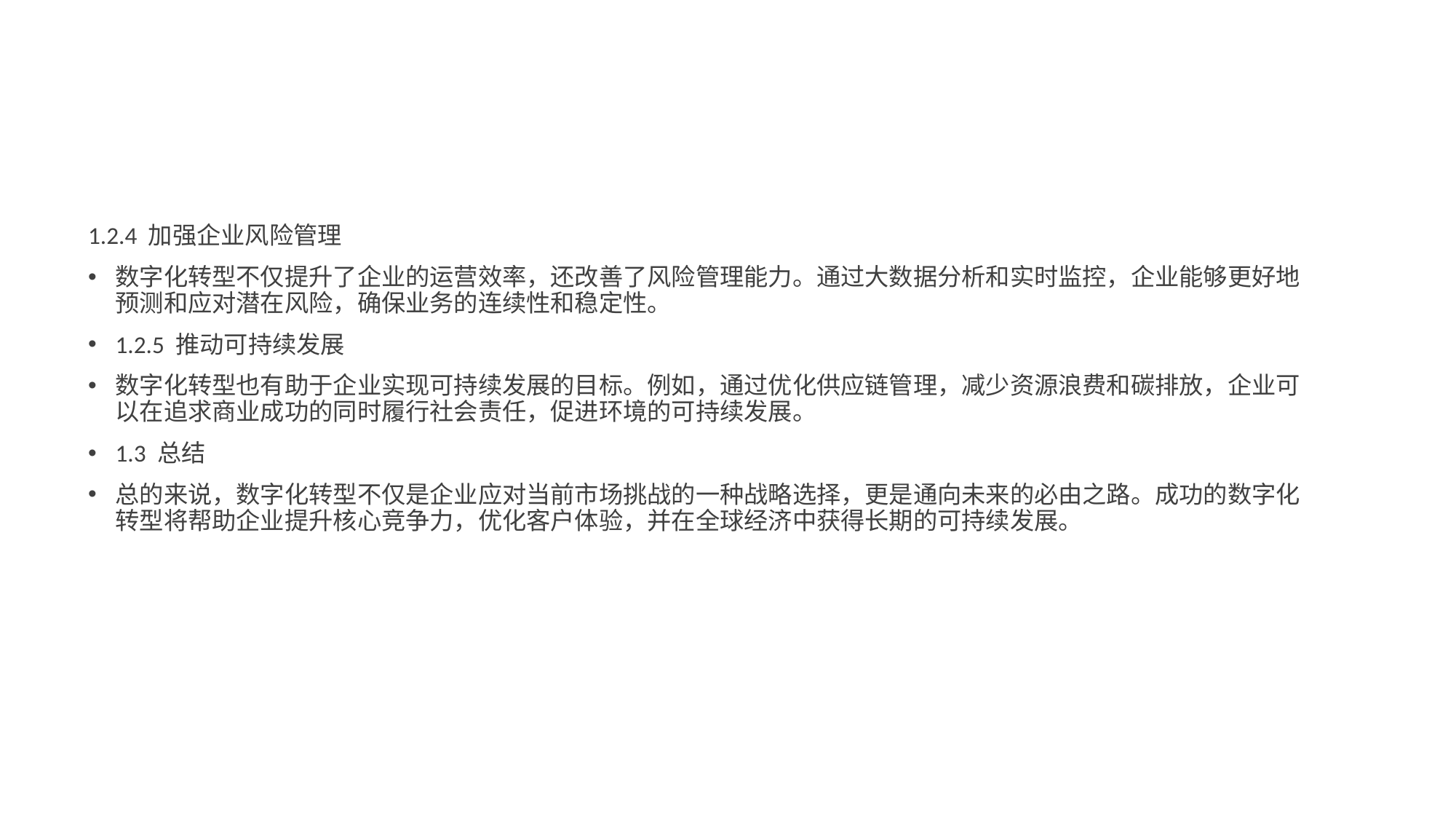

1.2.4 加强企业风险管理
数字化转型不仅提升了企业的运营效率，还改善了风险管理能力。通过大数据分析和实时监控，企业能够更好地预测和应对潜在风险，确保业务的连续性和稳定性。
1.2.5 推动可持续发展
数字化转型也有助于企业实现可持续发展的目标。例如，通过优化供应链管理，减少资源浪费和碳排放，企业可以在追求商业成功的同时履行社会责任，促进环境的可持续发展。
1.3 总结
总的来说，数字化转型不仅是企业应对当前市场挑战的一种战略选择，更是通向未来的必由之路。成功的数字化转型将帮助企业提升核心竞争力，优化客户体验，并在全球经济中获得长期的可持续发展。